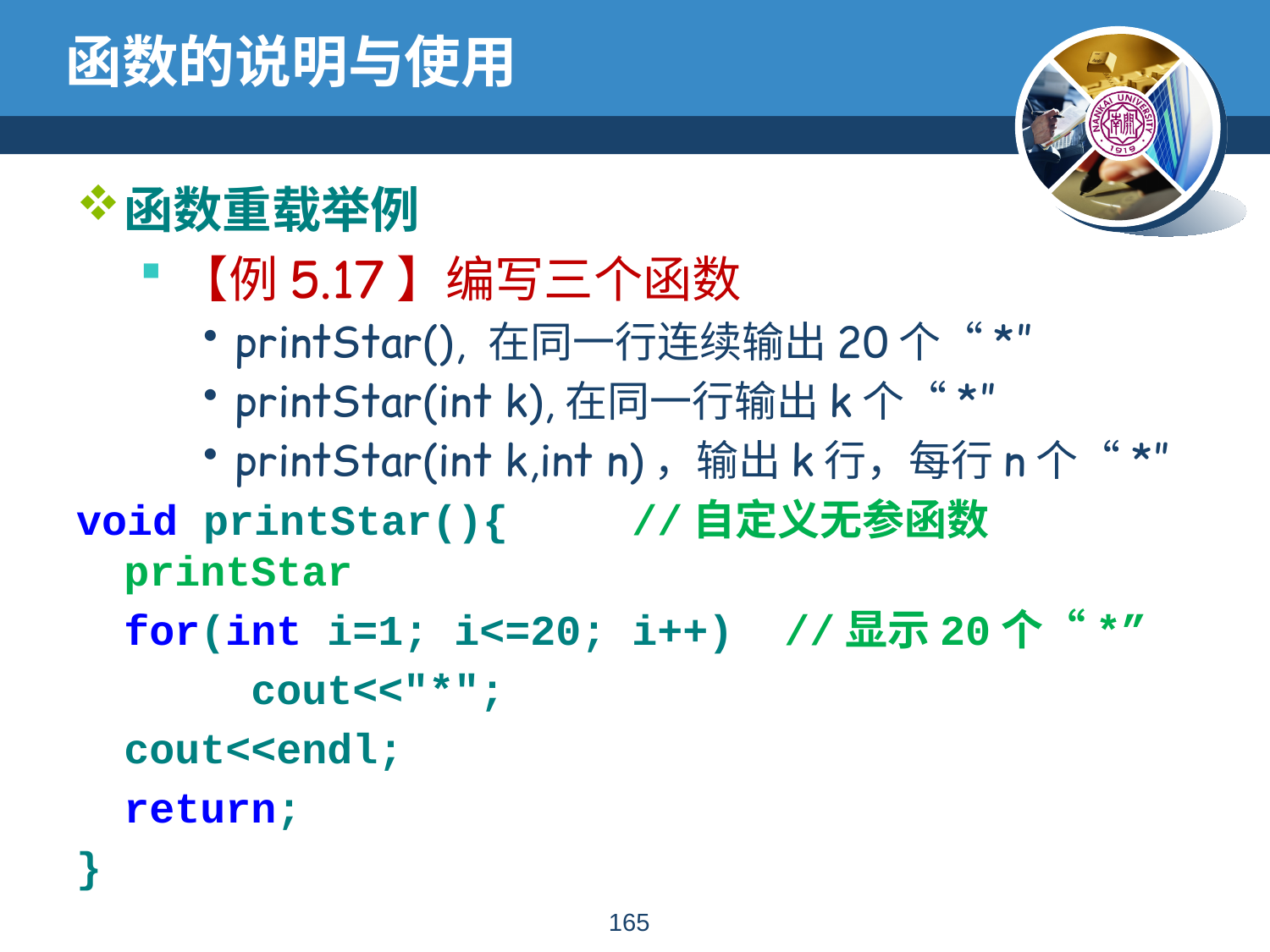

# 函数的说明与使用
函数重载举例
【例5.17】编写三个函数
printStar(), 在同一行连续输出20个“*”
printStar(int k),在同一行输出k个“*”
printStar(int k,int n)，输出k行，每行n个“*”
void printStar(){  	//自定义无参函数printStar
	for(int i=1; i<=20; i++)  //显示20个“*”
		cout<<"*";
	cout<<endl;
	return;
}
165